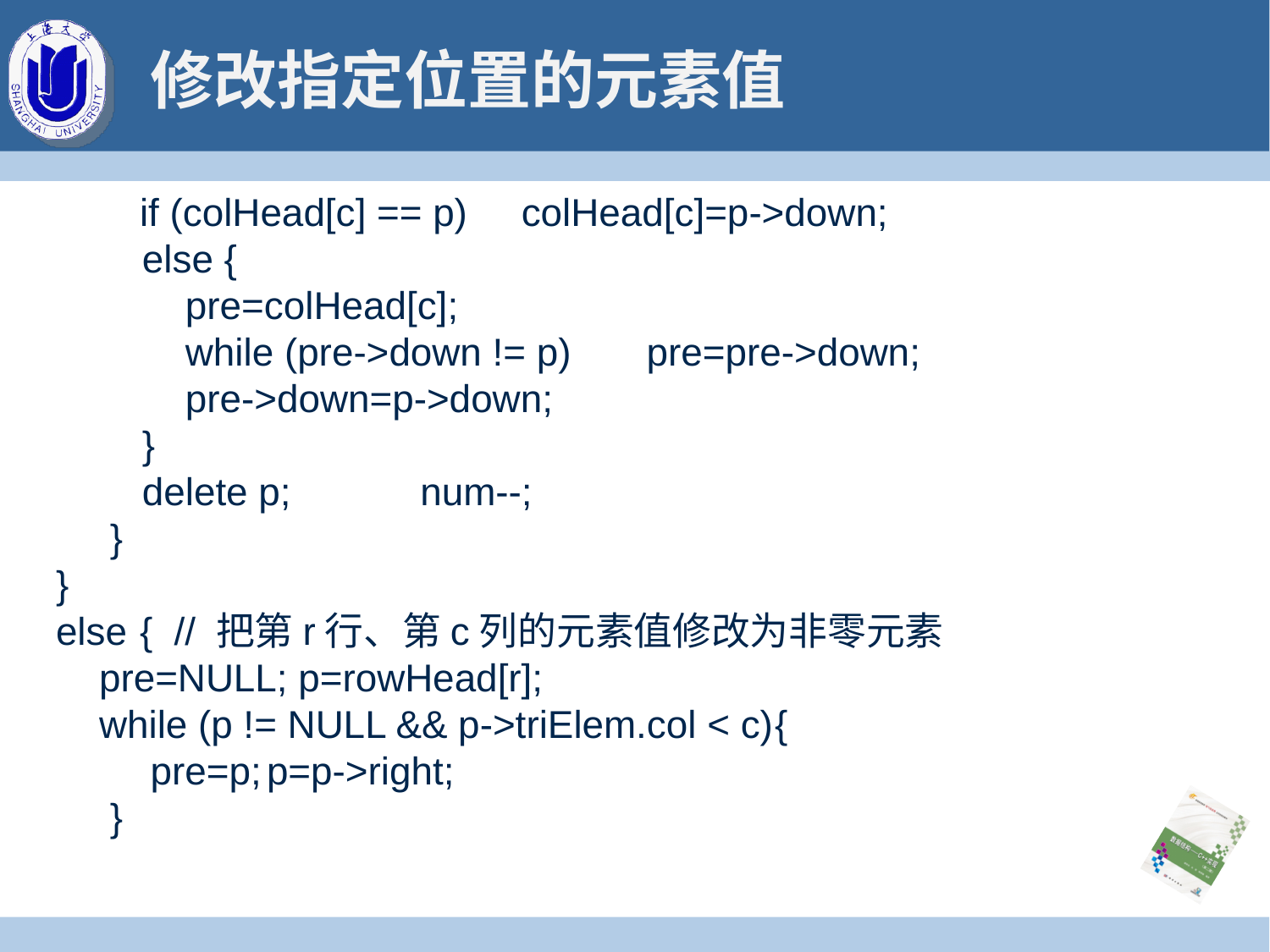

# 修改指定位置的元素值
	if (colHead[c] == p)     colHead[c]=p->down;
            else {
                pre=colHead[c];
                while (pre->down != p)       pre=pre->down;
                pre->down=p->down;
            }
            delete p;            num--;
         }
    }
    else	{  // 把第r行、第c列的元素值修改为非零元素
        pre=NULL; p=rowHead[r];
        while (p != NULL && p->triElem.col < c)	{
	 pre=p;	p=p->right;
         }